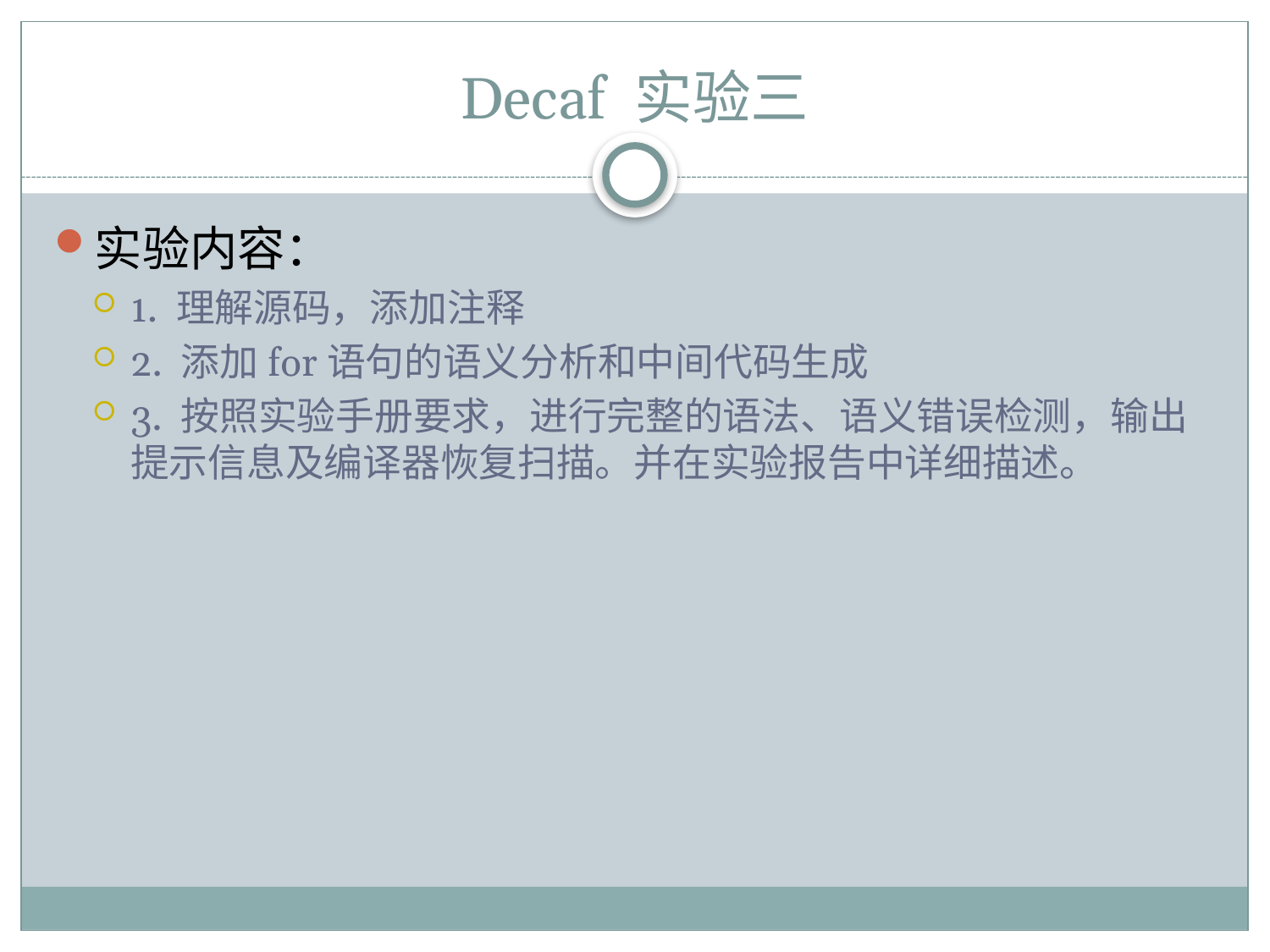

# Decaf 实验三
实验内容：
1. 理解源码，添加注释
2. 添加for语句的语义分析和中间代码生成
3. 按照实验手册要求，进行完整的语法、语义错误检测，输出提示信息及编译器恢复扫描。并在实验报告中详细描述。